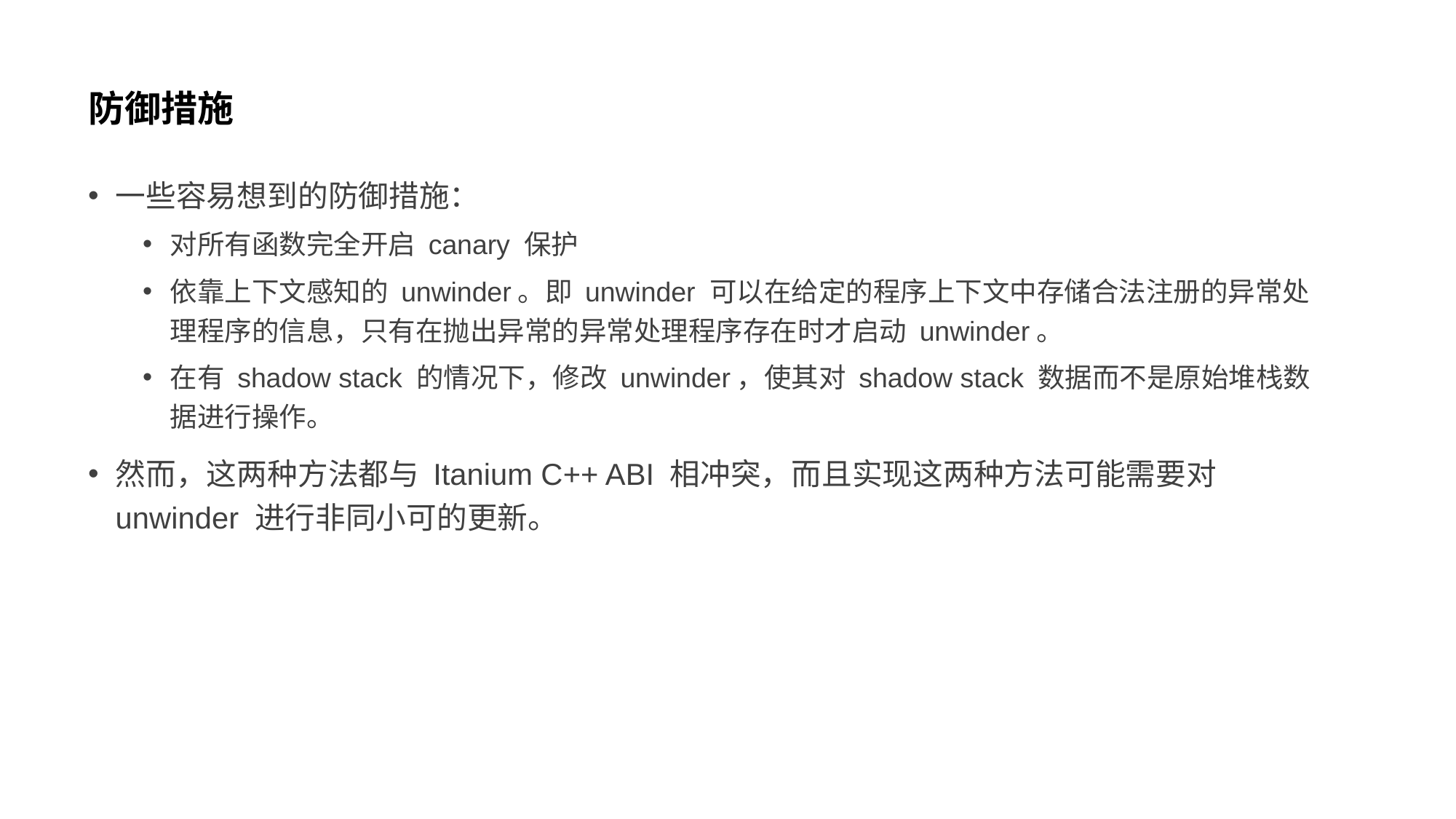

# 防御措施
一些容易想到的防御措施：
对所有函数完全开启 canary 保护
依靠上下文感知的 unwinder。即 unwinder 可以在给定的程序上下文中存储合法注册的异常处理程序的信息，只有在抛出异常的异常处理程序存在时才启动 unwinder。
在有 shadow stack 的情况下，修改 unwinder，使其对 shadow stack 数据而不是原始堆栈数据进行操作。
然而，这两种方法都与 Itanium C++ ABI 相冲突，而且实现这两种方法可能需要对 unwinder 进行非同小可的更新。